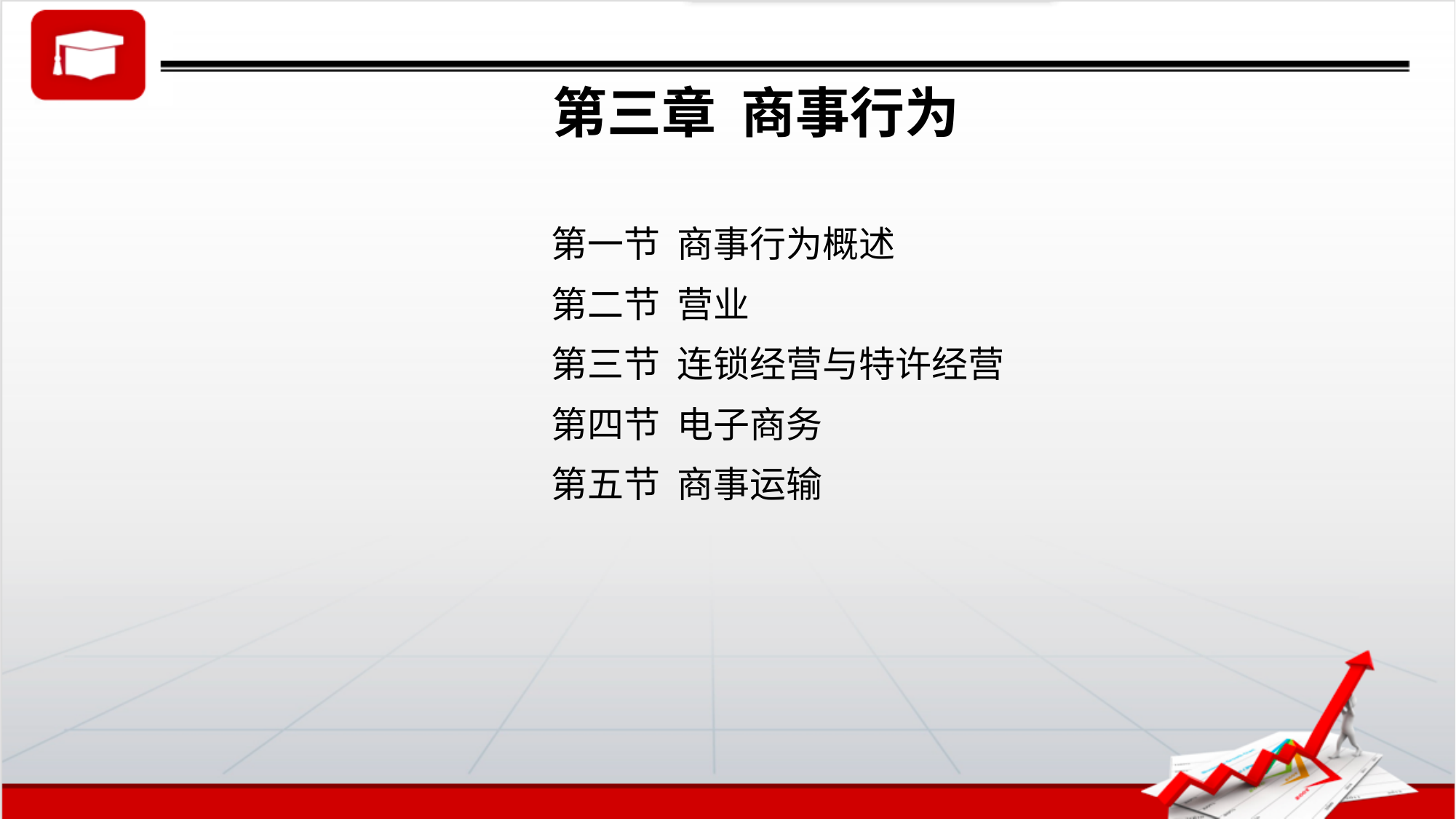

# 第三章  商事行为
第一节  商事行为概述
第二节  营业
第三节  连锁经营与特许经营
第四节  电子商务
第五节  商事运输